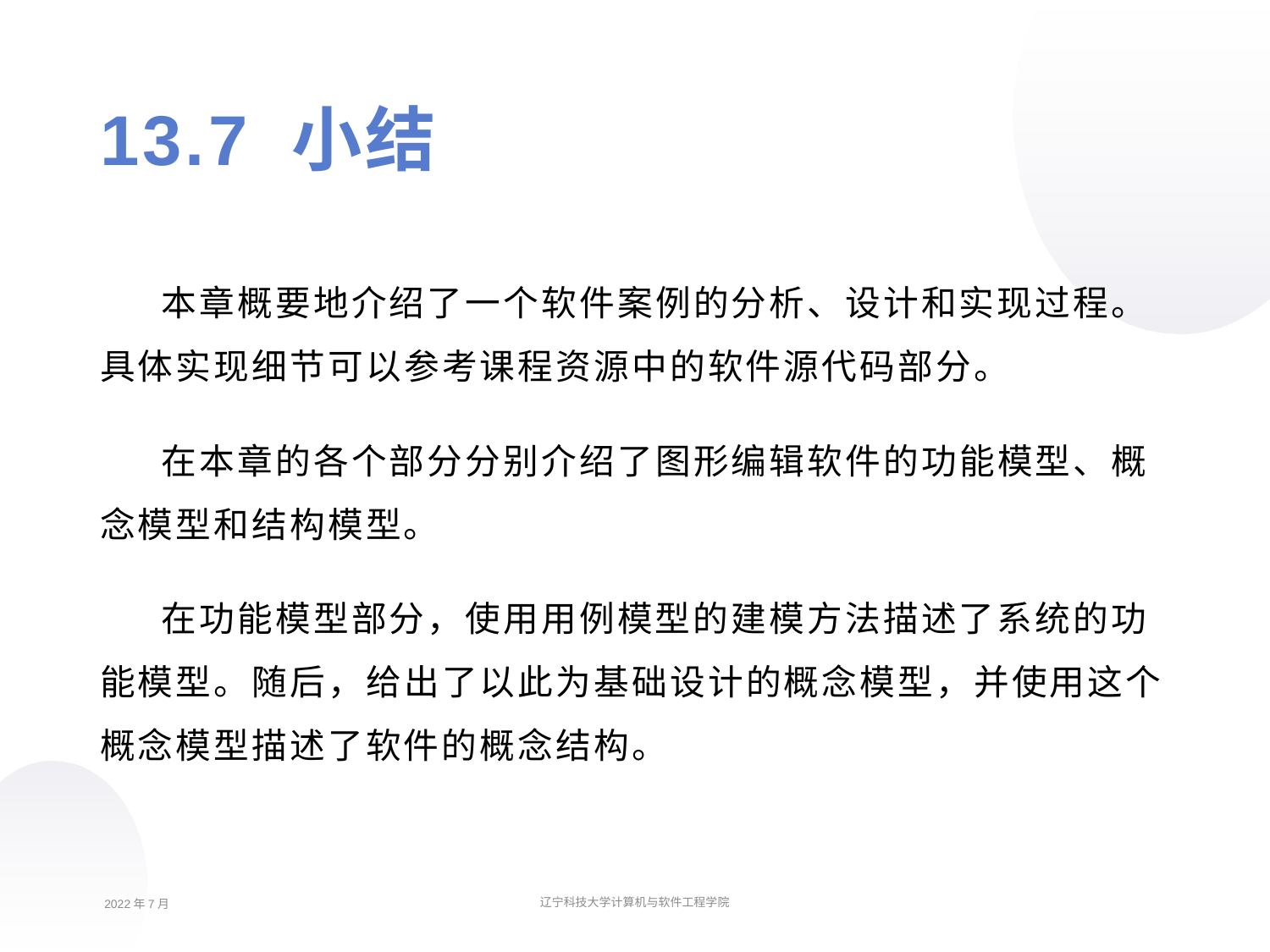

13.7 小结
本章概要地介绍了一个软件案例的分析、设计和实现过程。具体实现细节可以参考课程资源中的软件源代码部分。
在本章的各个部分分别介绍了图形编辑软件的功能模型、概念模型和结构模型。
在功能模型部分，使用用例模型的建模方法描述了系统的功能模型。随后，给出了以此为基础设计的概念模型，并使用这个概念模型描述了软件的概念结构。

2022年7月
辽宁科技大学计算机与软件工程学院
115